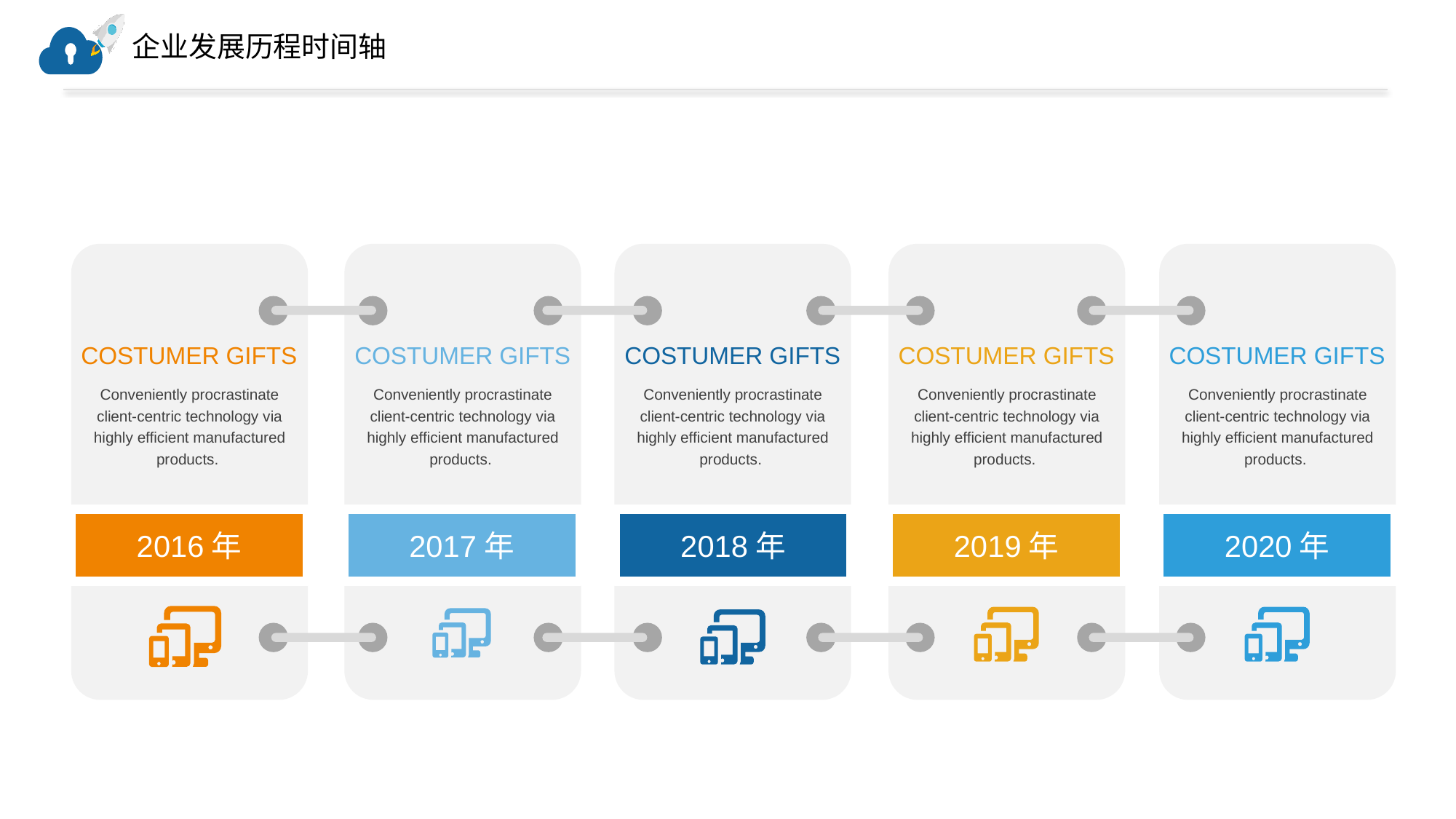

# 企业发展历程时间轴
Conveniently procrastinate client-centric technology via highly efficient manufactured products.
Conveniently procrastinate client-centric technology via highly efficient manufactured products.
Conveniently procrastinate client-centric technology via highly efficient manufactured products.
Conveniently procrastinate client-centric technology via highly efficient manufactured products.
Conveniently procrastinate client-centric technology via highly efficient manufactured products.

COSTUMER GIFTS
COSTUMER GIFTS
COSTUMER GIFTS
COSTUMER GIFTS
COSTUMER GIFTS
2016年
2017年
2018年
2019年
2020年